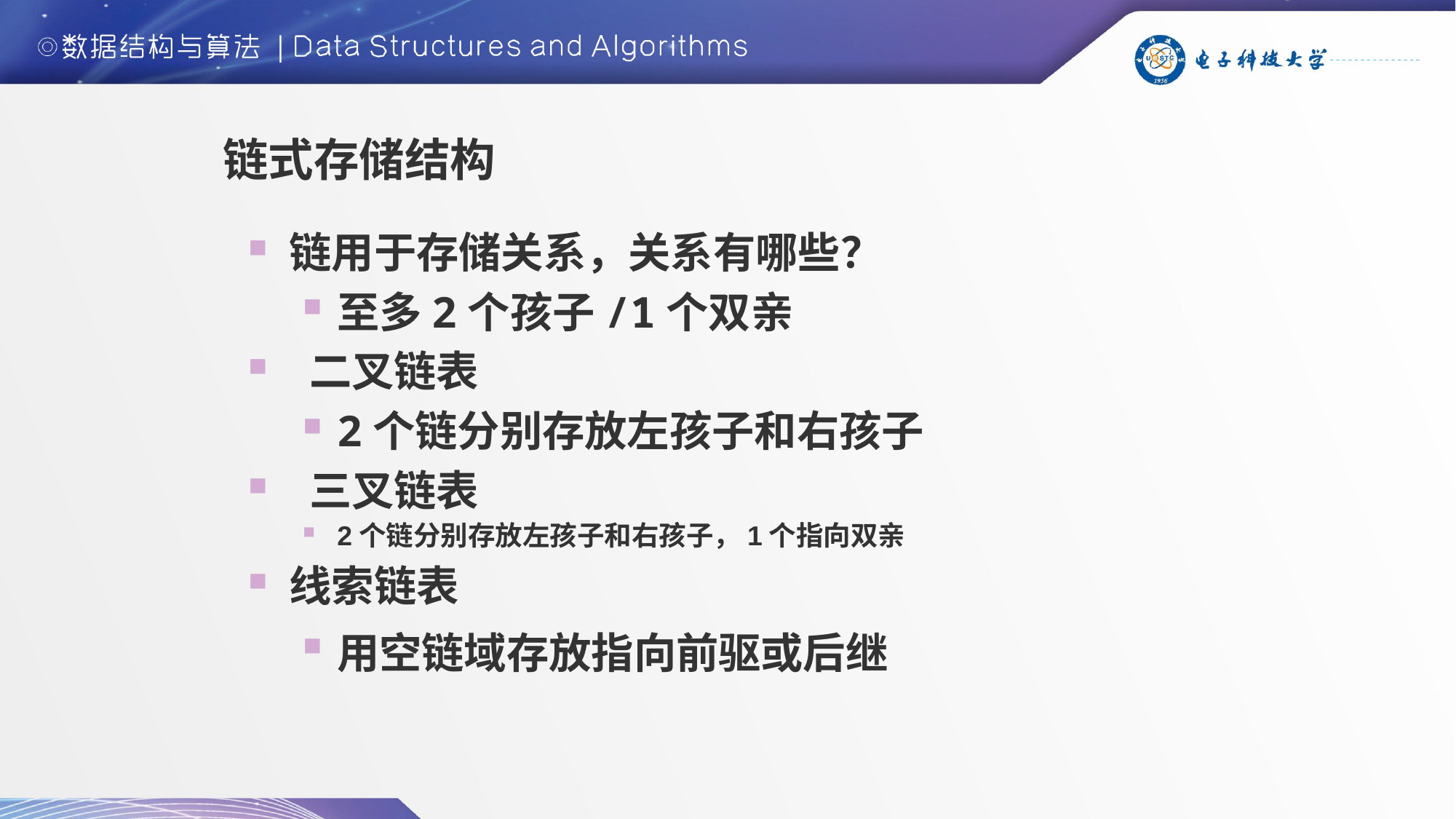

链式存储结构
链用于存储关系，关系有哪些？
至多2个孩子/1个双亲
 二叉链表
2个链分别存放左孩子和右孩子
 三叉链表
2个链分别存放左孩子和右孩子，1个指向双亲
线索链表
用空链域存放指向前驱或后继